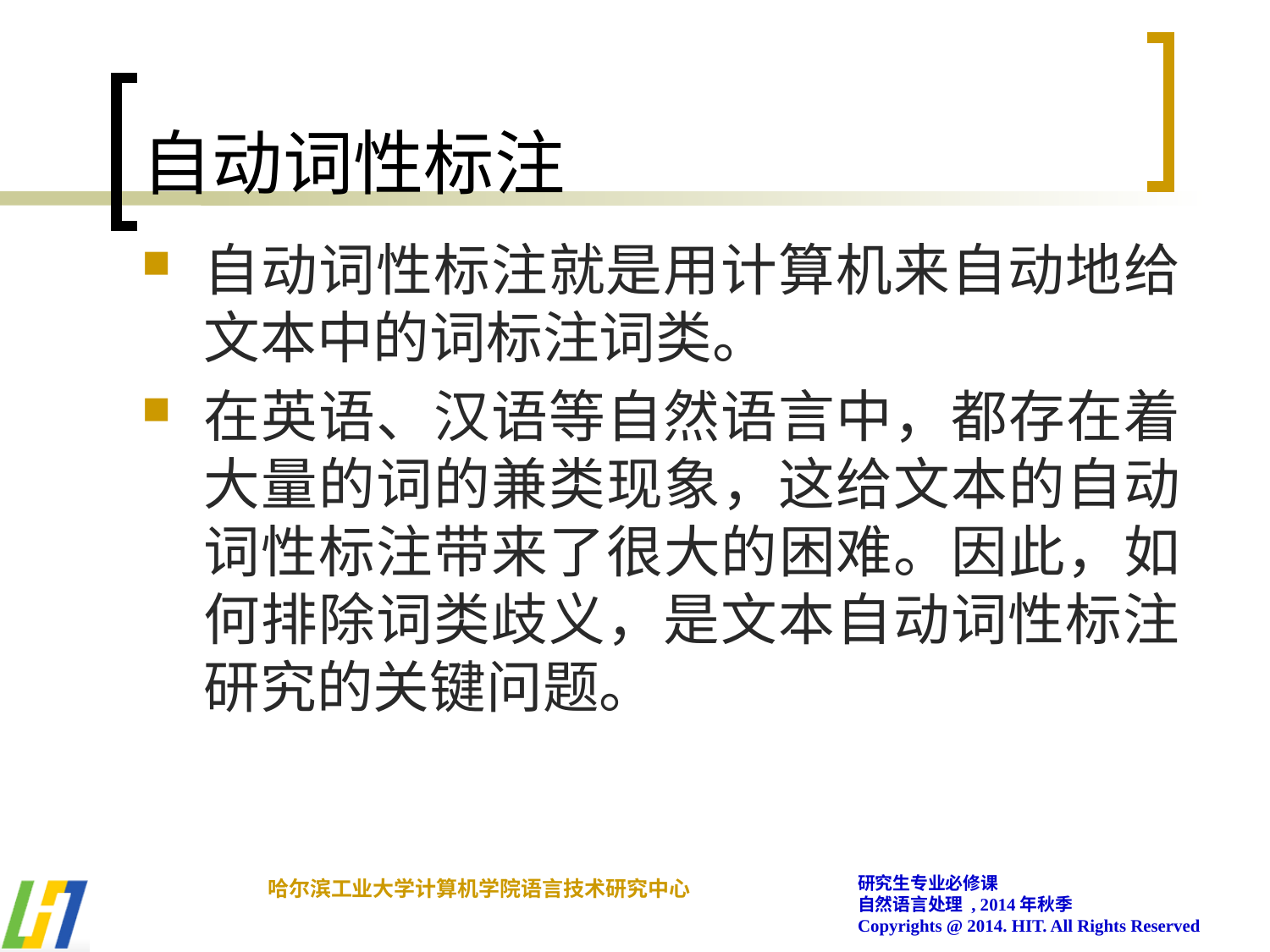

# 自动词性标注
自动词性标注就是用计算机来自动地给文本中的词标注词类。
在英语、汉语等自然语言中，都存在着大量的词的兼类现象，这给文本的自动词性标注带来了很大的困难。因此，如何排除词类歧义，是文本自动词性标注研究的关键问题。

研究生专业必修课
自然语言处理 , 2014年秋季
Copyrights @ 2014. HIT. All Rights Reserved
哈尔滨工业大学计算机学院语言技术研究中心